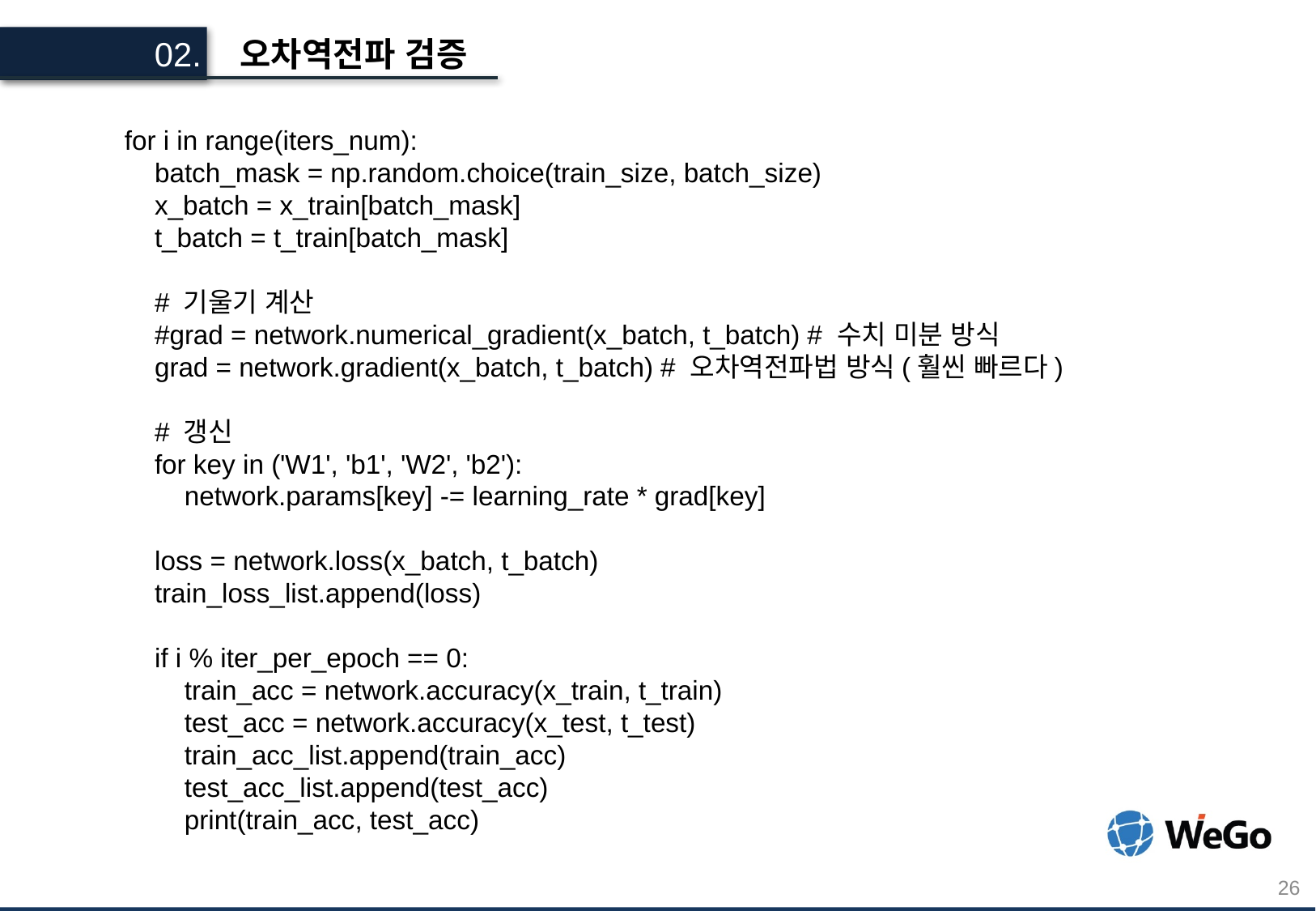

오차역전파 검증

02.
for i in range(iters_num):
    batch_mask = np.random.choice(train_size, batch_size)
    x_batch = x_train[batch_mask]
    t_batch = t_train[batch_mask]

    # 기울기 계산
    #grad = network.numerical_gradient(x_batch, t_batch) # 수치 미분 방식
    grad = network.gradient(x_batch, t_batch) # 오차역전파법 방식(훨씬 빠르다)

    # 갱신
    for key in ('W1', 'b1', 'W2', 'b2'):
        network.params[key] -= learning_rate * grad[key]

    loss = network.loss(x_batch, t_batch)
    train_loss_list.append(loss)

    if i % iter_per_epoch == 0:
        train_acc = network.accuracy(x_train, t_train)
        test_acc = network.accuracy(x_test, t_test)
        train_acc_list.append(train_acc)
        test_acc_list.append(test_acc)
        print(train_acc, test_acc)
26